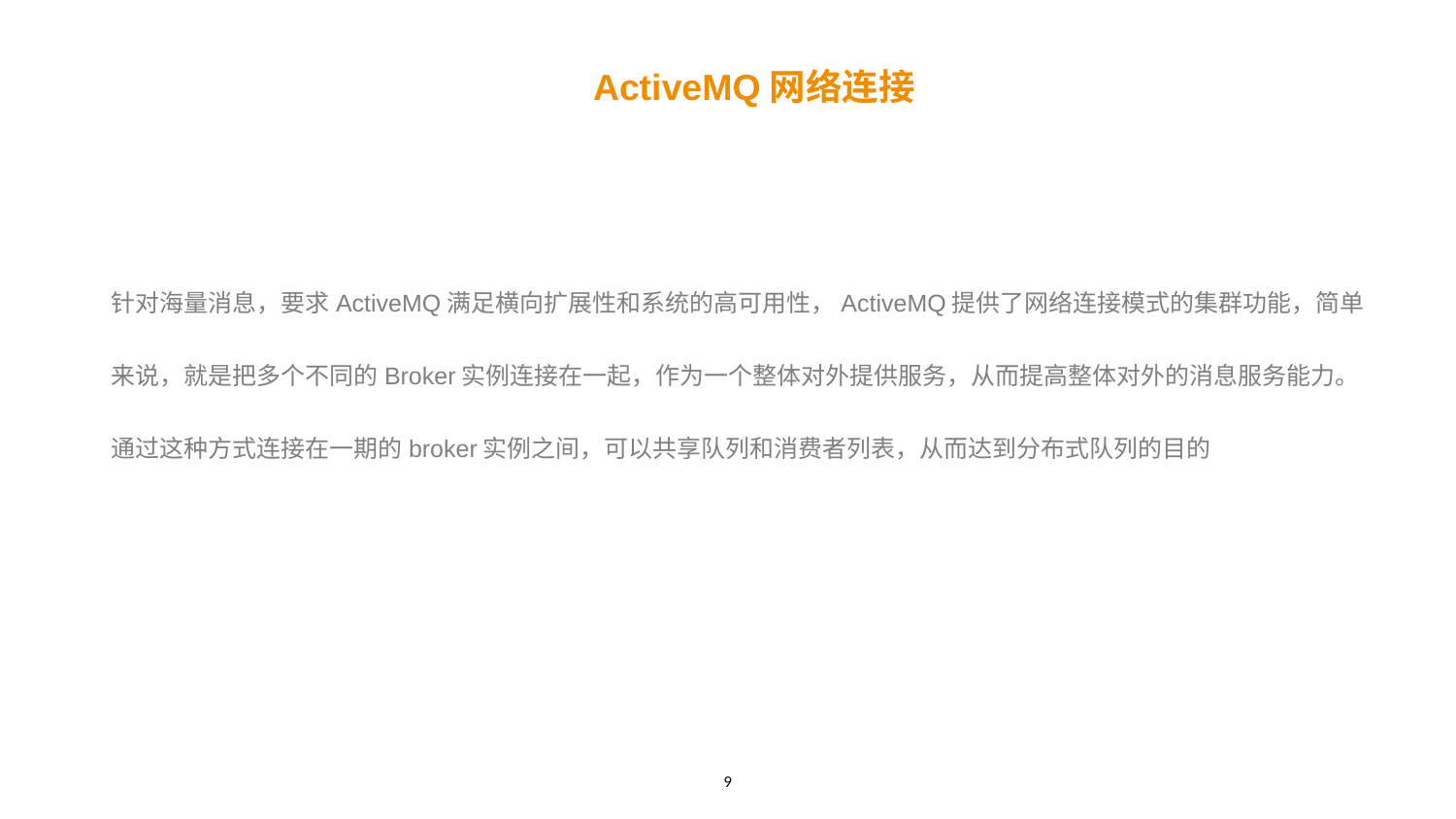

ActiveMQ网络连接
针对海量消息，要求ActiveMQ满足横向扩展性和系统的高可用性，ActiveMQ提供了网络连接模式的集群功能，简单来说，就是把多个不同的Broker实例连接在一起，作为一个整体对外提供服务，从而提高整体对外的消息服务能力。通过这种方式连接在一期的broker实例之间，可以共享队列和消费者列表，从而达到分布式队列的目的